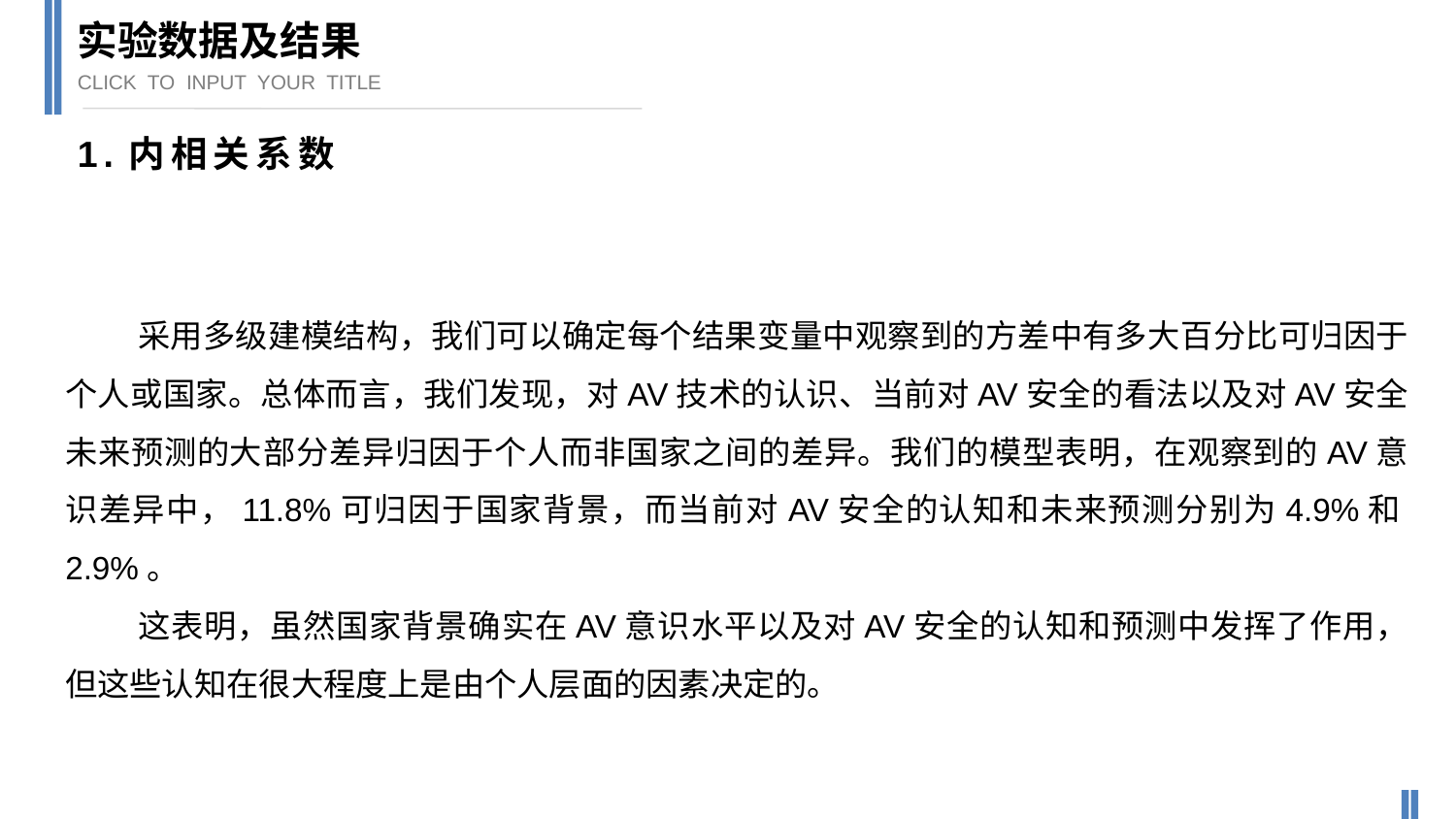

实验数据及结果
CLICK  TO  INPUT  YOUR  TITLE
1.内相关系数
采用多级建模结构，我们可以确定每个结果变量中观察到的方差中有多大百分比可归因于个人或国家。总体而言，我们发现，对AV技术的认识、当前对AV安全的看法以及对AV安全未来预测的大部分差异归因于个人而非国家之间的差异。我们的模型表明，在观察到的AV意识差异中，11.8%可归因于国家背景，而当前对AV安全的认知和未来预测分别为4.9%和2.9%。
这表明，虽然国家背景确实在AV意识水平以及对AV安全的认知和预测中发挥了作用，但这些认知在很大程度上是由个人层面的因素决定的。